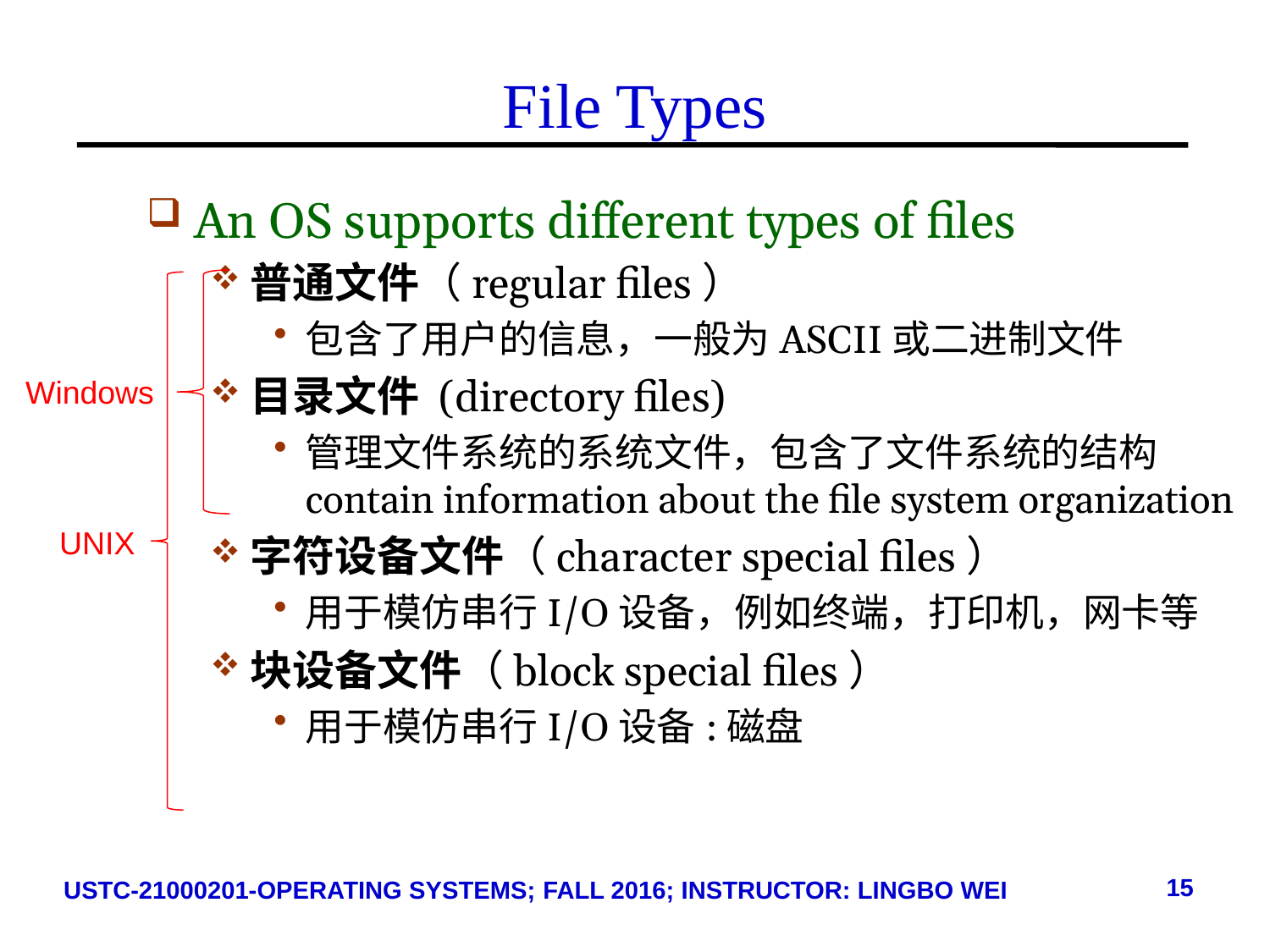

# File Types
An OS supports different types of files
普通文件（regular files）
包含了用户的信息，一般为ASCII或二进制文件
目录文件 (directory files)
管理文件系统的系统文件，包含了文件系统的结构contain information about the file system organization
字符设备文件（character special files）
用于模仿串行I/O设备，例如终端，打印机，网卡等
块设备文件（block special files）
用于模仿串行I/O设备:磁盘

Windows
UNIX
15
USTC-21000201-OPERATING SYSTEMS; FALL 2016; INSTRUCTOR: LINGBO WEI